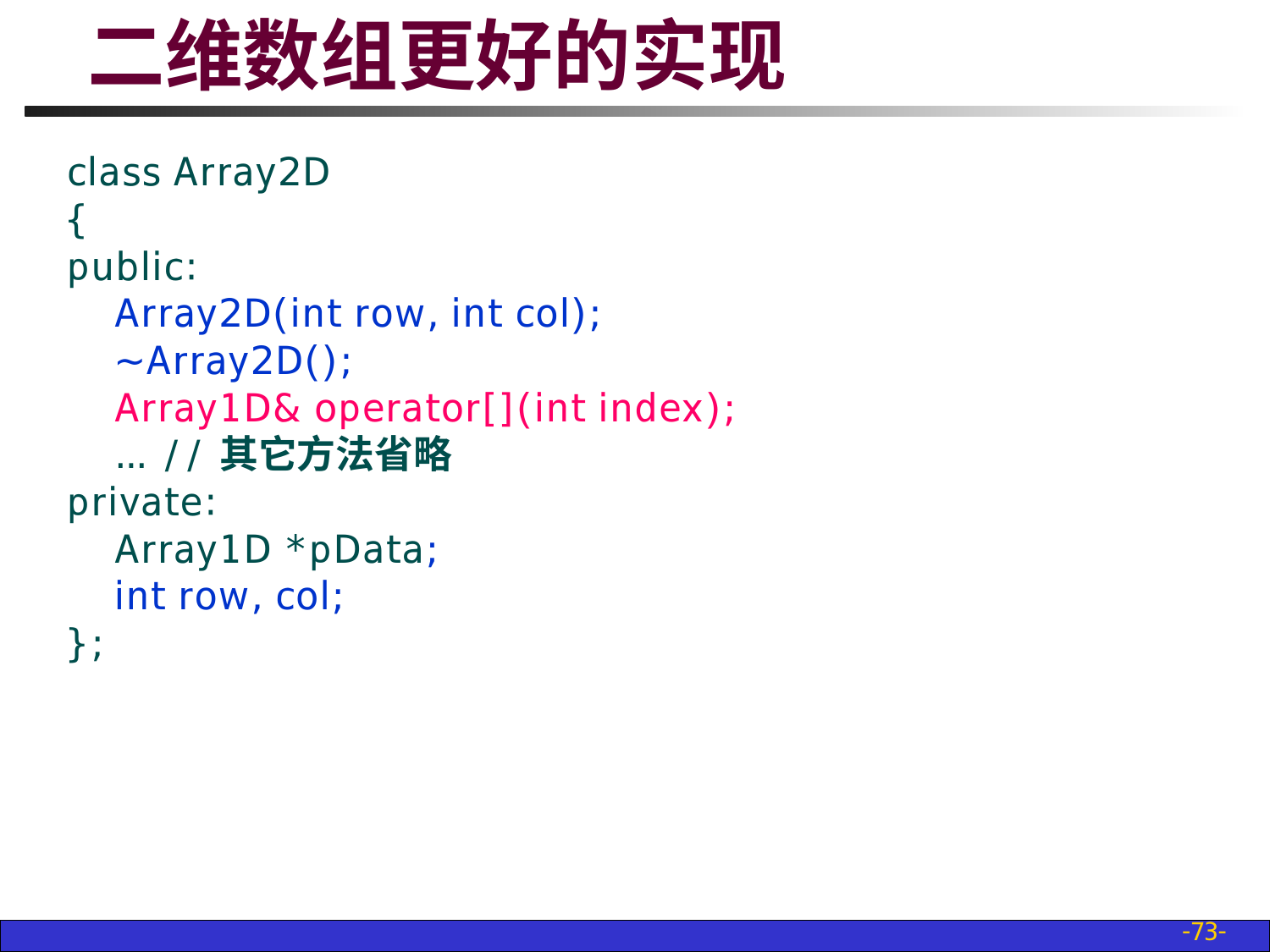

# 二维数组更好的实现
class Array2D
{
public:
	Array2D(int row, int col);
	~Array2D();
	Array1D& operator[](int index);
	… //其它方法省略
private:
	Array1D *pData;
	int row, col;
};
-73-